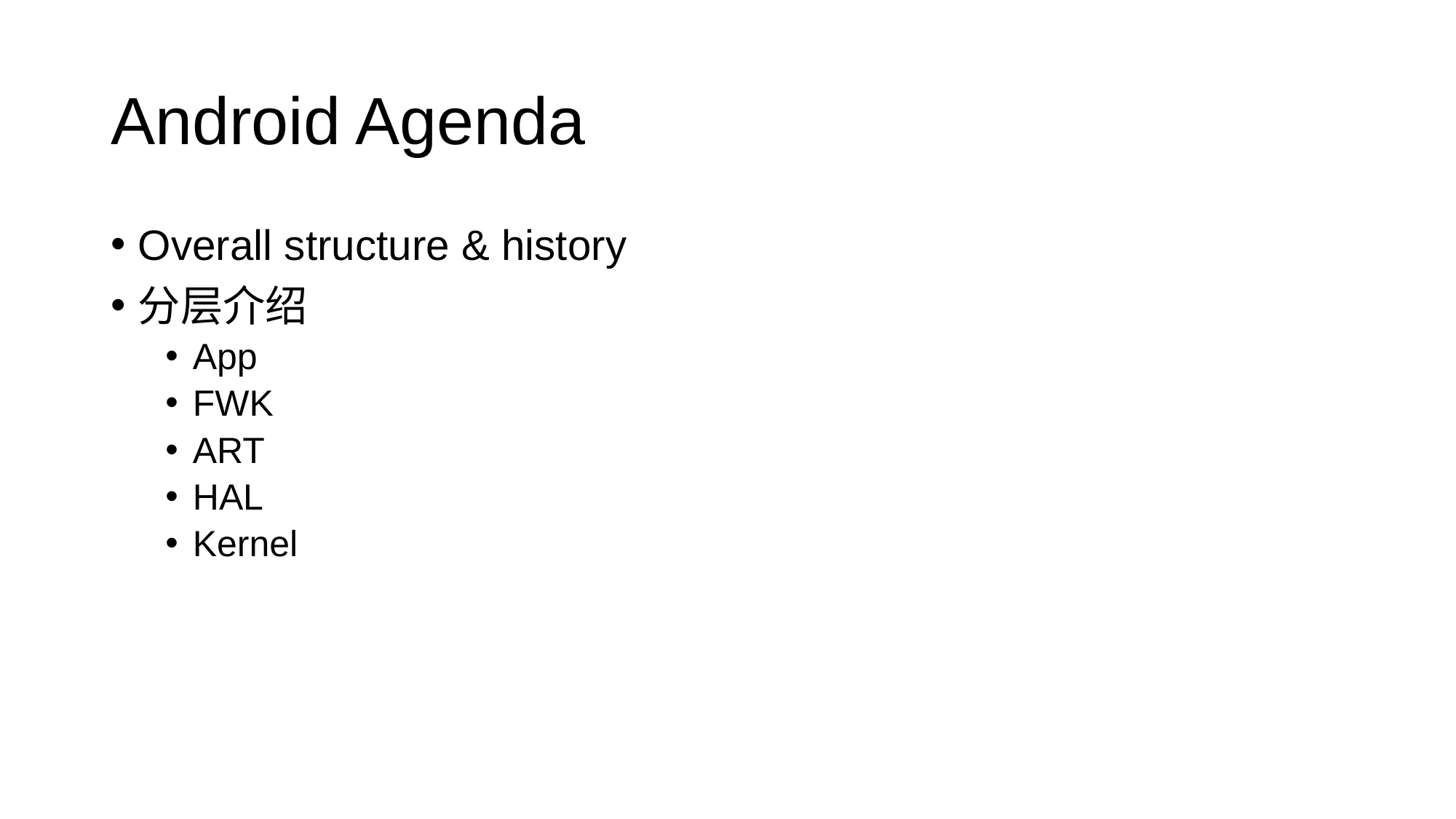

# Android Agenda
Overall structure & history
分层介绍
App
FWK
ART
HAL
Kernel